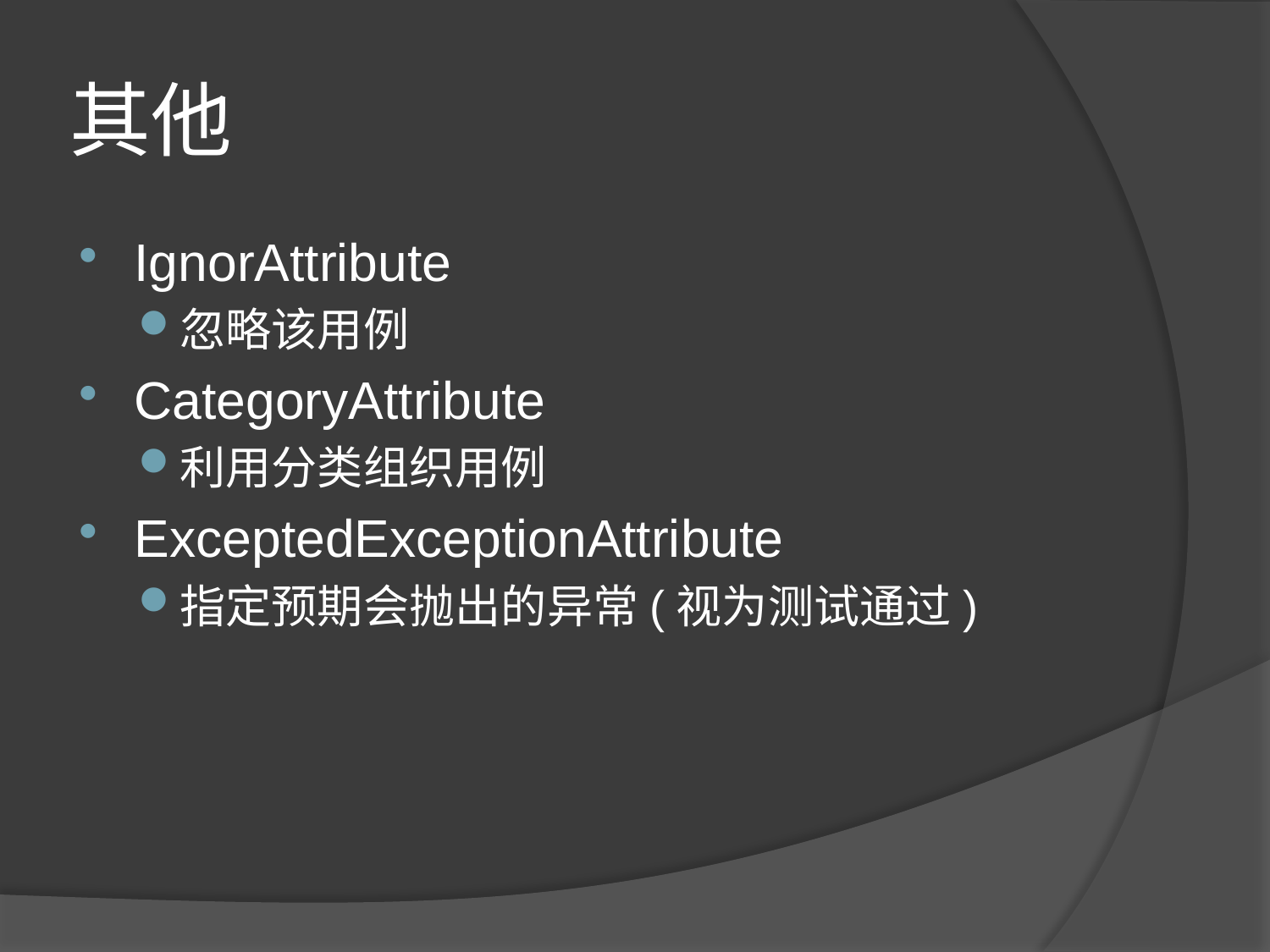

# 其他
IgnorAttribute
忽略该用例
CategoryAttribute
利用分类组织用例
ExceptedExceptionAttribute
指定预期会抛出的异常(视为测试通过)